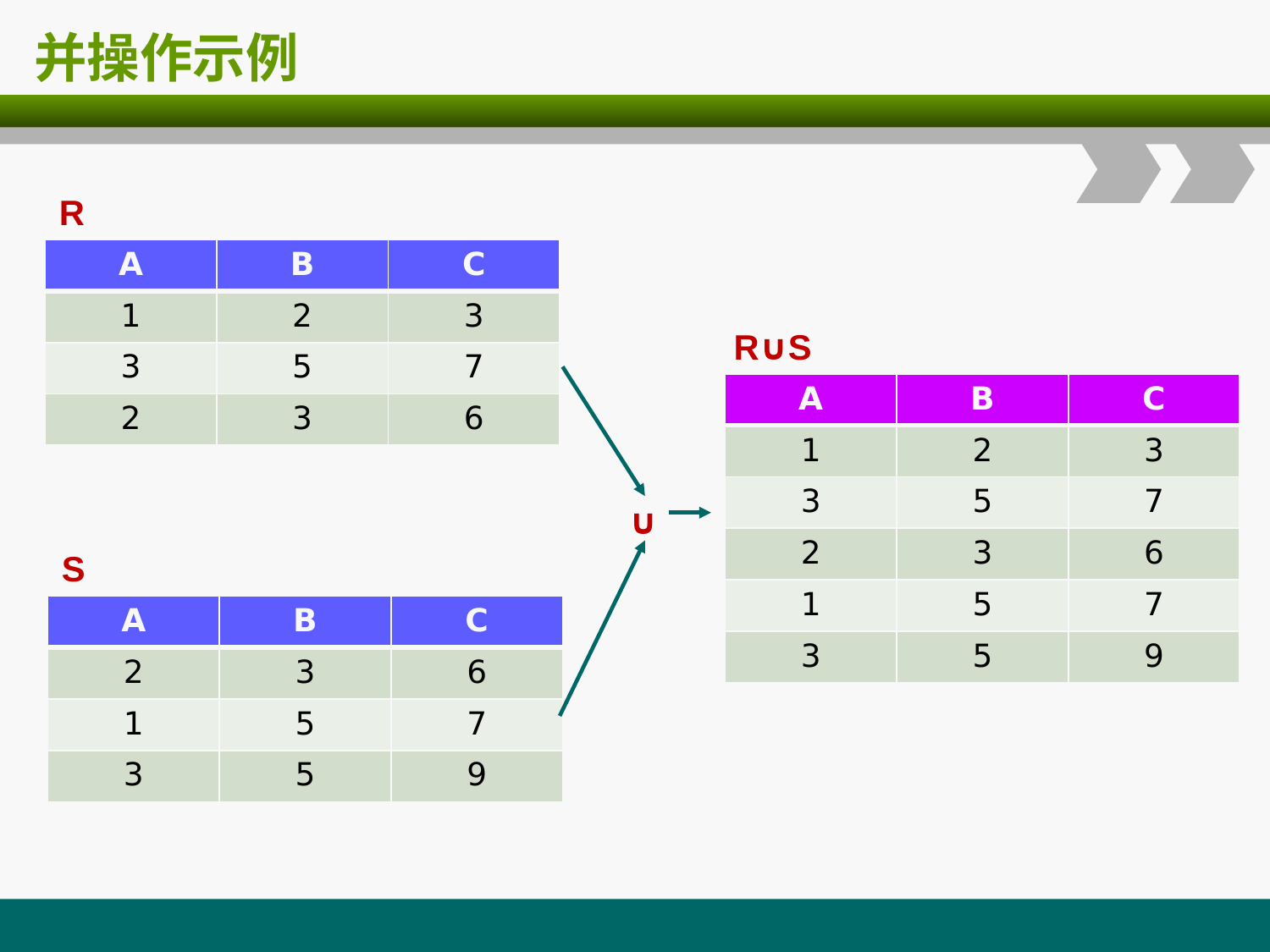

# 并操作示例
R
| A | B | C |
| --- | --- | --- |
| 1 | 2 | 3 |
| 3 | 5 | 7 |
| 2 | 3 | 6 |
R∪S
| A | B | C |
| --- | --- | --- |
| 1 | 2 | 3 |
| 3 | 5 | 7 |
| 2 | 3 | 6 |
| 1 | 5 | 7 |
| 3 | 5 | 9 |
∪
S
| A | B | C |
| --- | --- | --- |
| 2 | 3 | 6 |
| 1 | 5 | 7 |
| 3 | 5 | 9 |